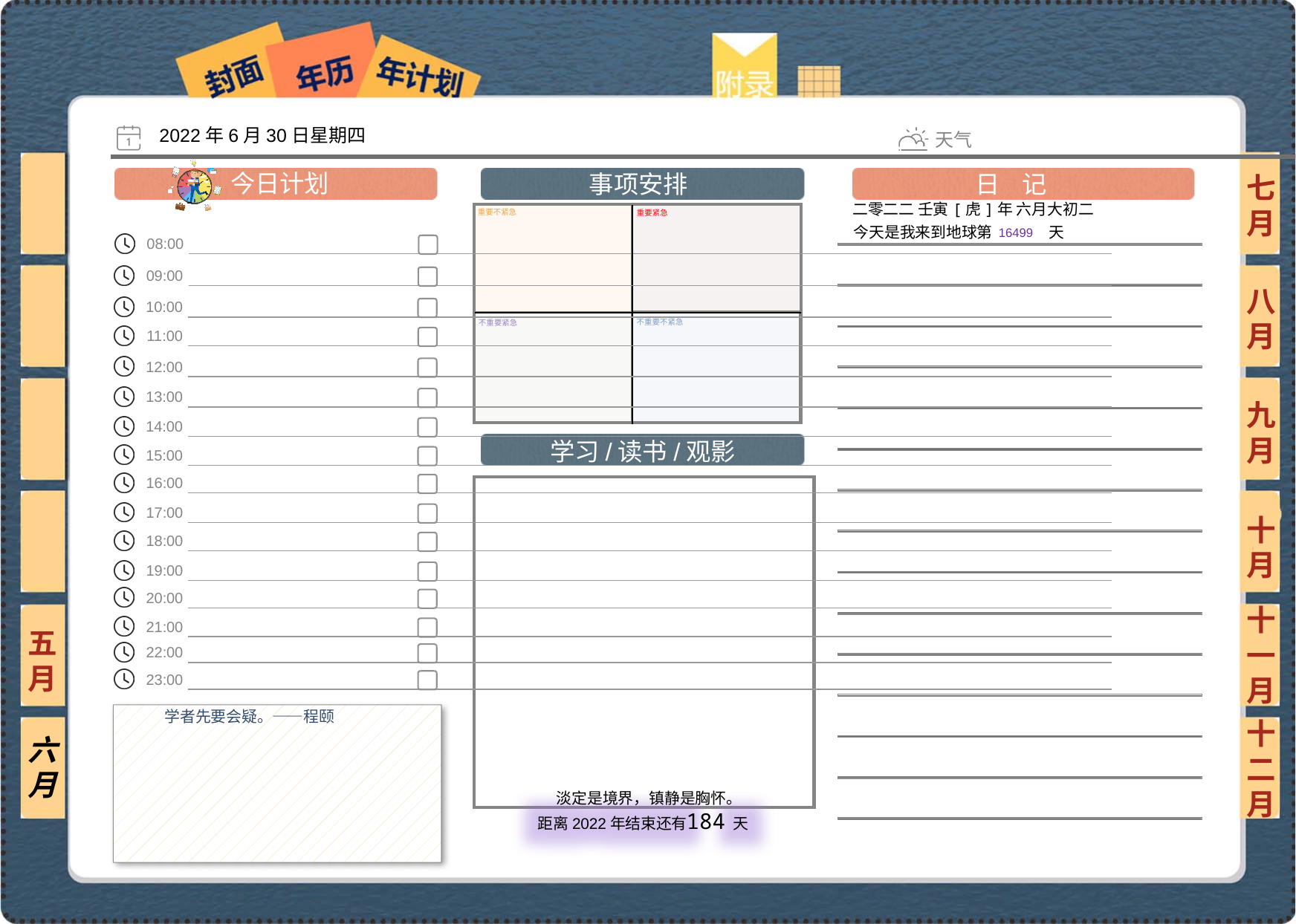

2022年6月30日星期四
七月
二零二二 壬寅[虎]年 六月大初二
16499
八月
九月
十月
十一月
五月
学者先要会疑。——程颐

六月
十二月
184
 淡定是境界，镇静是胸怀。